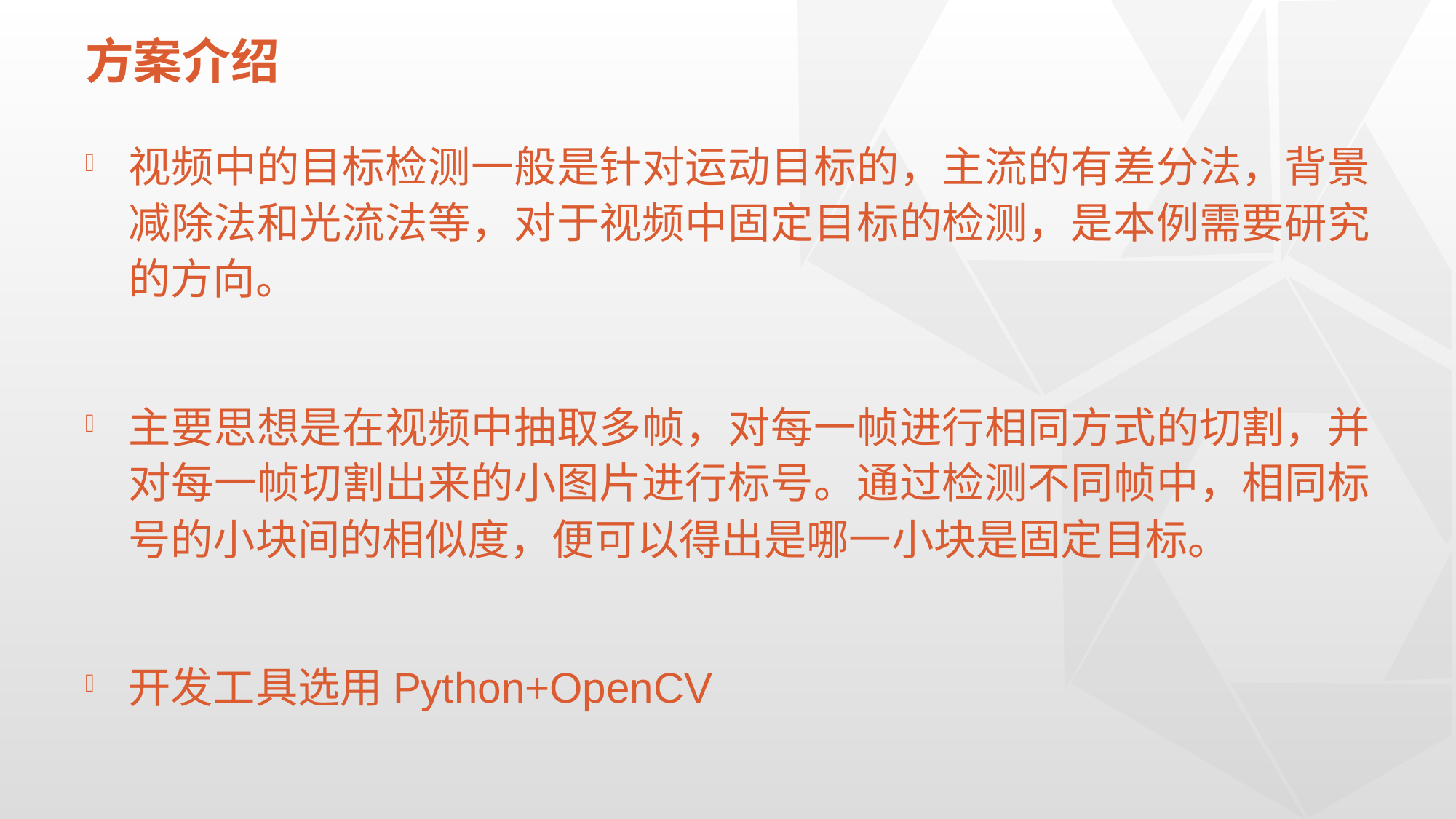

# 方案介绍
视频中的目标检测一般是针对运动目标的，主流的有差分法，背景减除法和光流法等，对于视频中固定目标的检测，是本例需要研究的方向。

主要思想是在视频中抽取多帧，对每一帧进行相同方式的切割，并对每一帧切割出来的小图片进行标号。通过检测不同帧中，相同标号的小块间的相似度，便可以得出是哪一小块是固定目标。

开发工具选用Python+OpenCV